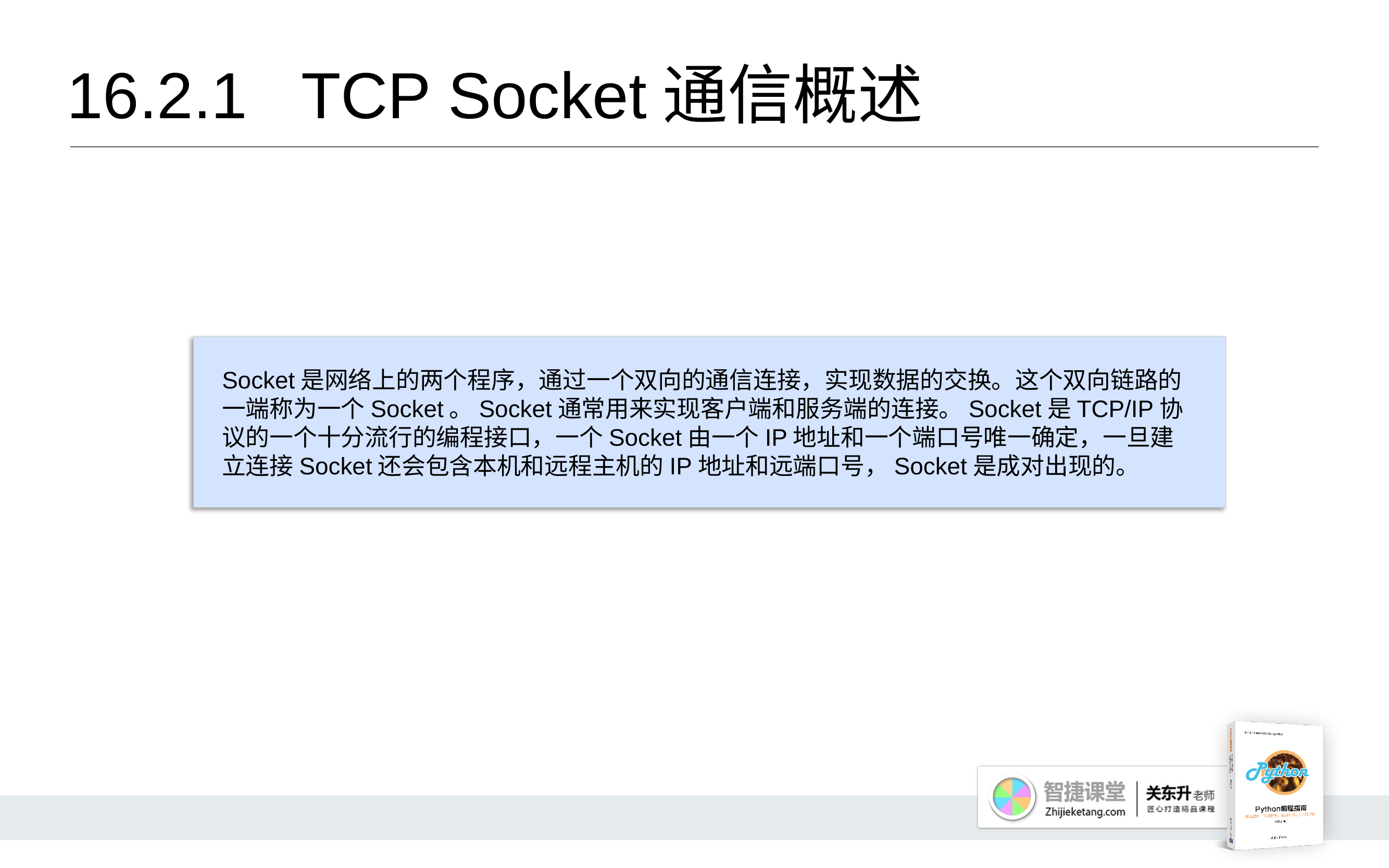

# 16.2.1 	TCP Socket通信概述
Socket是网络上的两个程序，通过一个双向的通信连接，实现数据的交换。这个双向链路的一端称为一个Socket。Socket通常用来实现客户端和服务端的连接。Socket是TCP/IP协议的一个十分流行的编程接口，一个Socket由一个IP地址和一个端口号唯一确定，一旦建立连接Socket还会包含本机和远程主机的IP地址和远端口号，Socket是成对出现的。